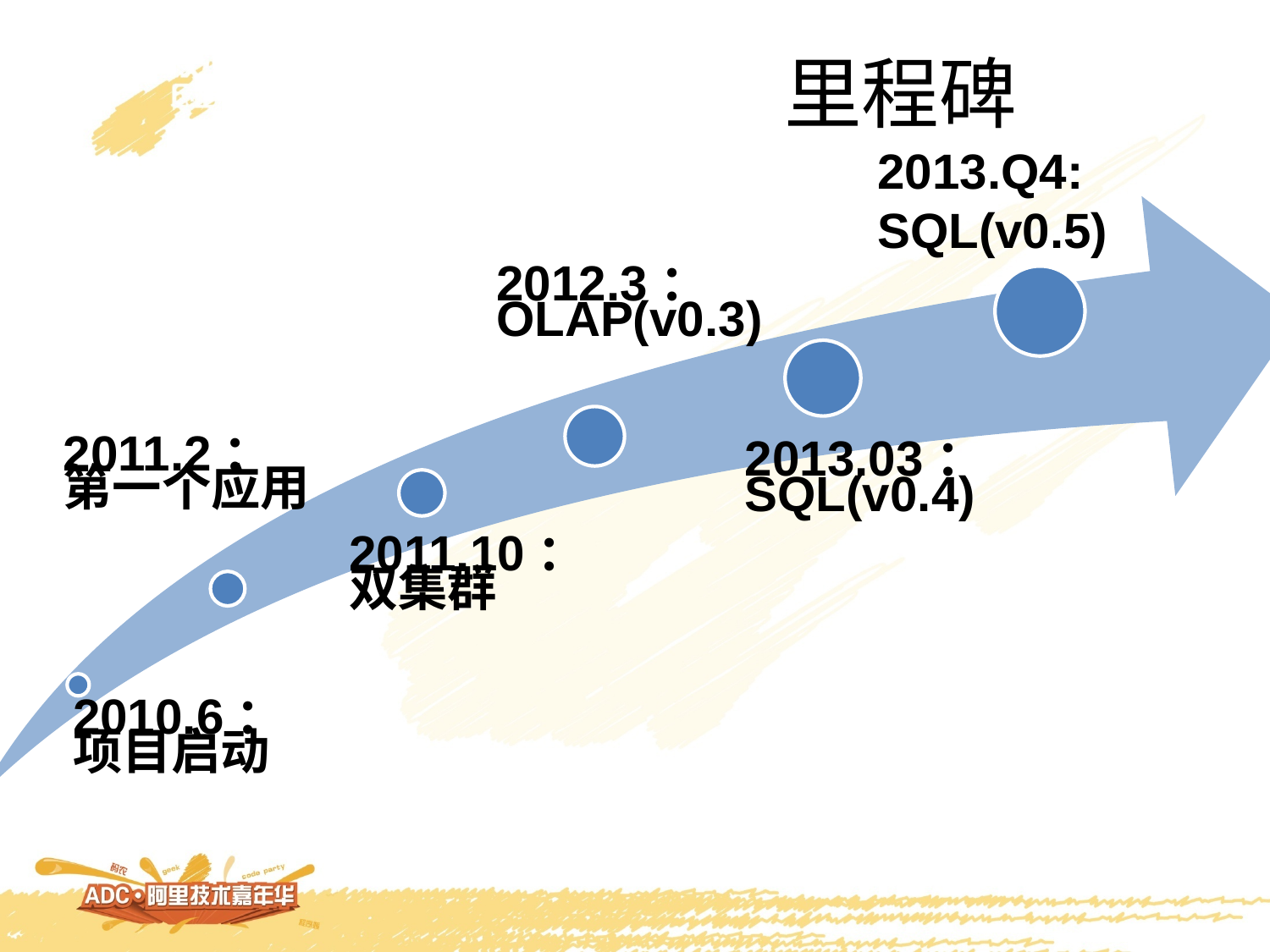

里程碑
2013.Q4:
SQL(v0.5)
2010.6：项目启动
2011.2：
第一个应用
2011.10：
双集群
2012.3：
OLAP(v0.3)
2013.03：SQL(v0.4)